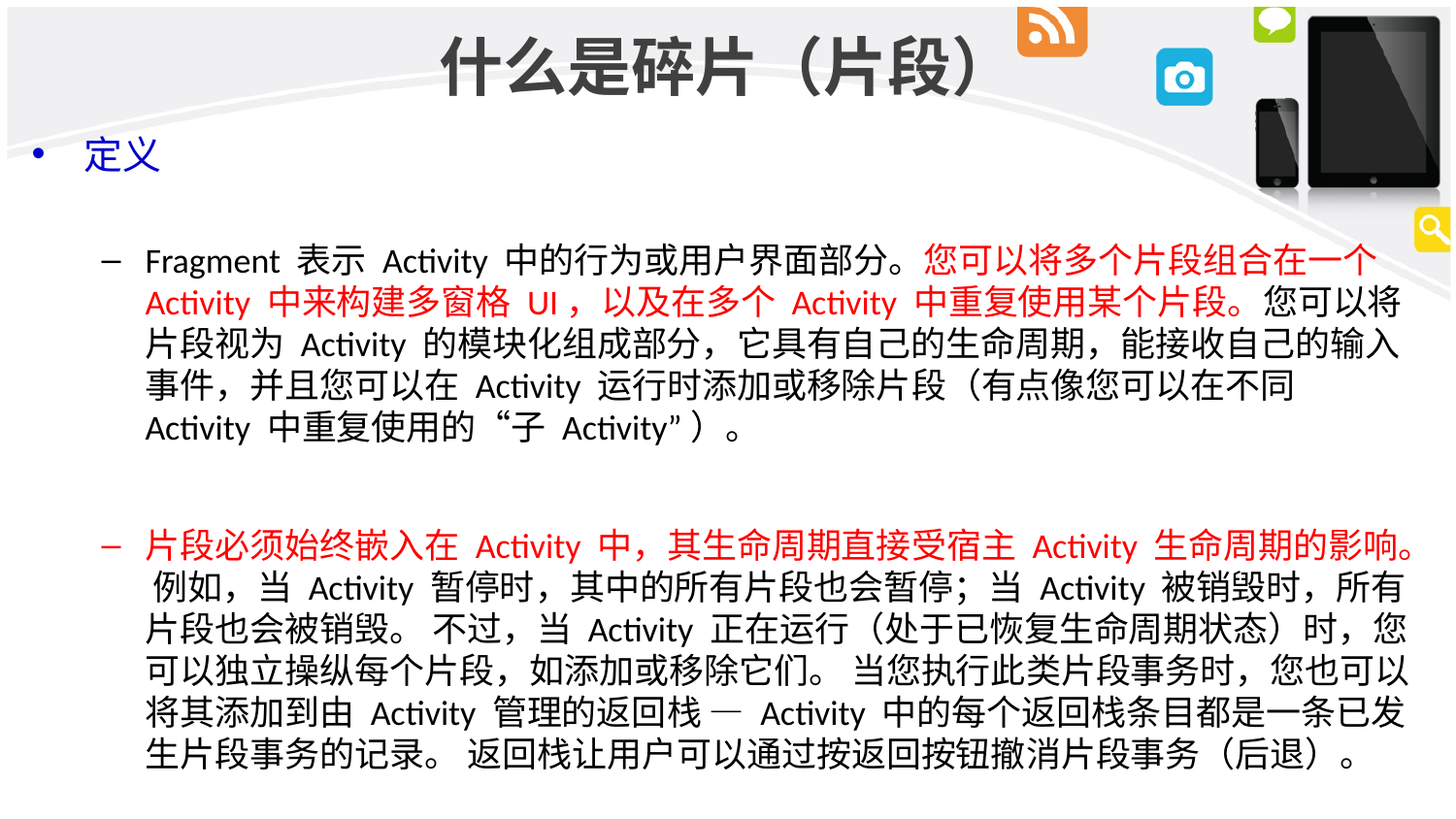

# 什么是碎片（片段）
定义

Fragment 表示 Activity 中的行为或用户界面部分。您可以将多个片段组合在一个 Activity 中来构建多窗格 UI，以及在多个 Activity 中重复使用某个片段。您可以将片段视为 Activity 的模块化组成部分，它具有自己的生命周期，能接收自己的输入事件，并且您可以在 Activity 运行时添加或移除片段（有点像您可以在不同 Activity 中重复使用的“子 Activity”）。

片段必须始终嵌入在 Activity 中，其生命周期直接受宿主 Activity 生命周期的影响。 例如，当 Activity 暂停时，其中的所有片段也会暂停；当 Activity 被销毁时，所有片段也会被销毁。 不过，当 Activity 正在运行（处于已恢复生命周期状态）时，您可以独立操纵每个片段，如添加或移除它们。 当您执行此类片段事务时，您也可以将其添加到由 Activity 管理的返回栈 — Activity 中的每个返回栈条目都是一条已发生片段事务的记录。 返回栈让用户可以通过按返回按钮撤消片段事务（后退）。